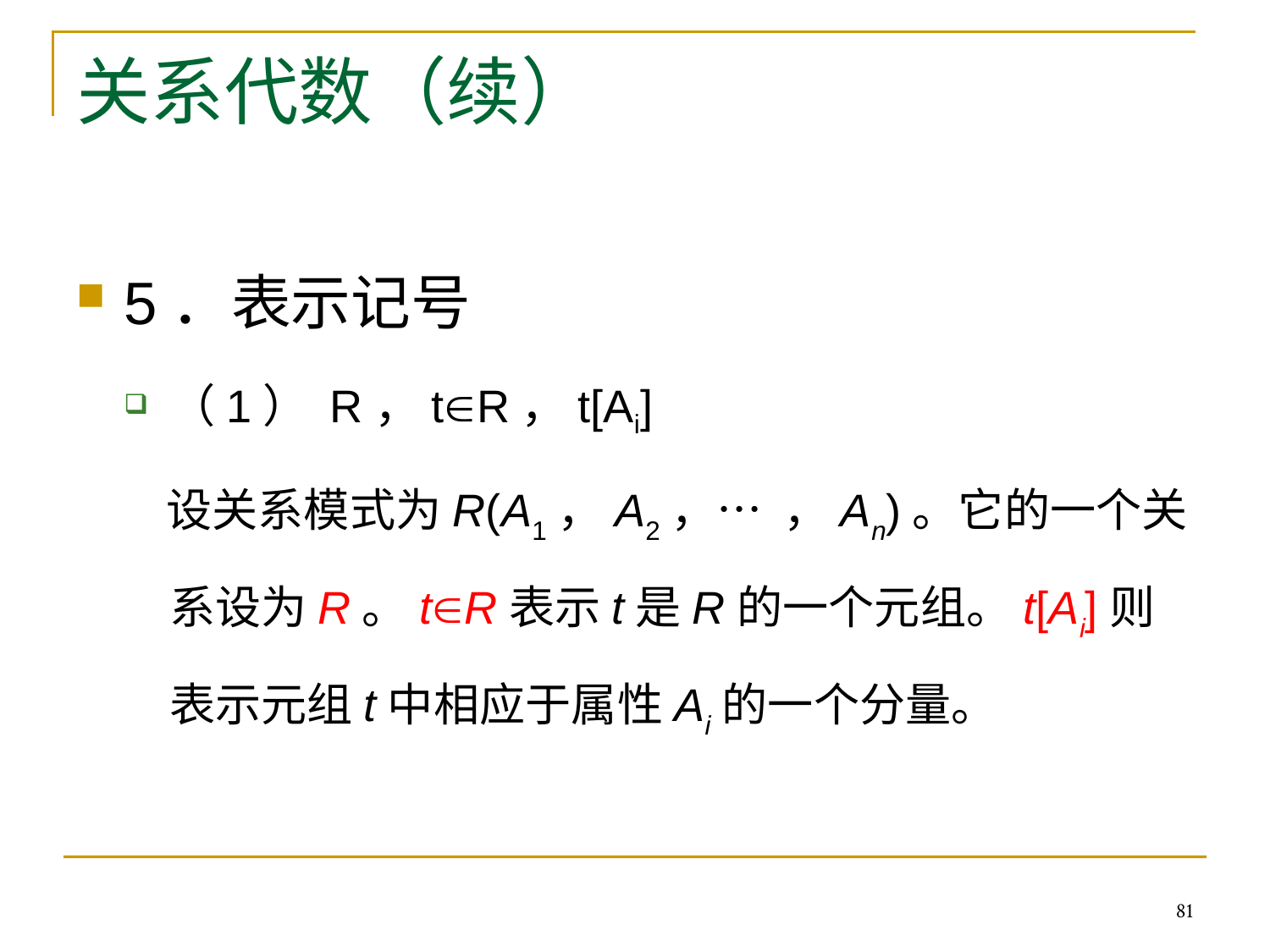

# 关系代数（续）
5．表示记号
（1） R，t∈R，t[Ai]
   设关系模式为R(A1，A2，…  ，An)。它的一个关系设为R。t∈R表示t是R的一个元组。t[Ai]则表示元组t中相应于属性Ai的一个分量。

81